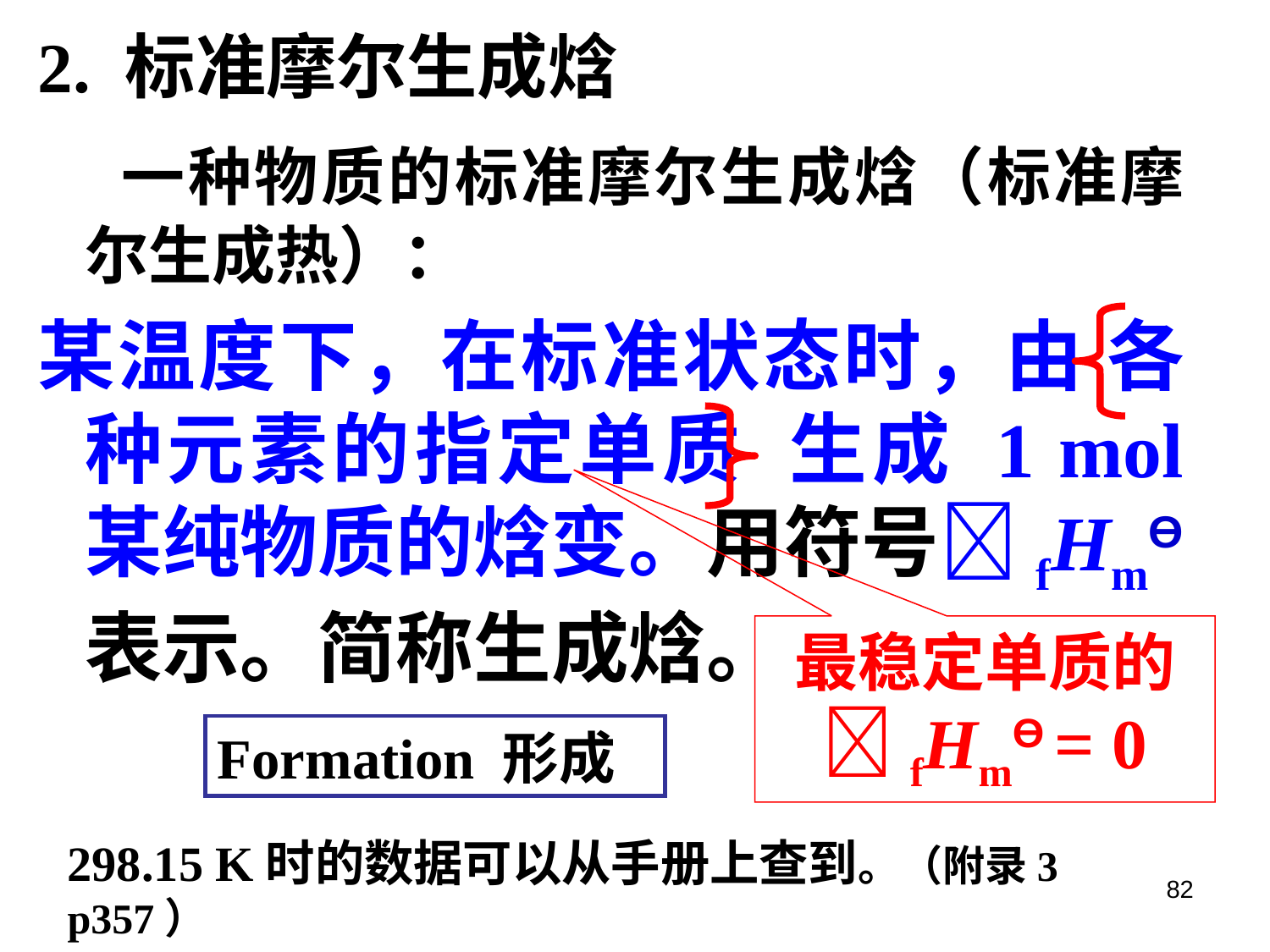

2. 标准摩尔生成焓
   一种物质的标准摩尔生成焓（标准摩尔生成热）：
某温度下，在标准状态时，由 各种元素的指定单质  生成 1 mol 某纯物质的焓变。用符号ΔfHmƟ表示。简称生成焓。

最稳定单质的ΔfHmƟ = 0
Formation 形成
298.15 K时的数据可以从手册上查到。（附录3 p357）
82